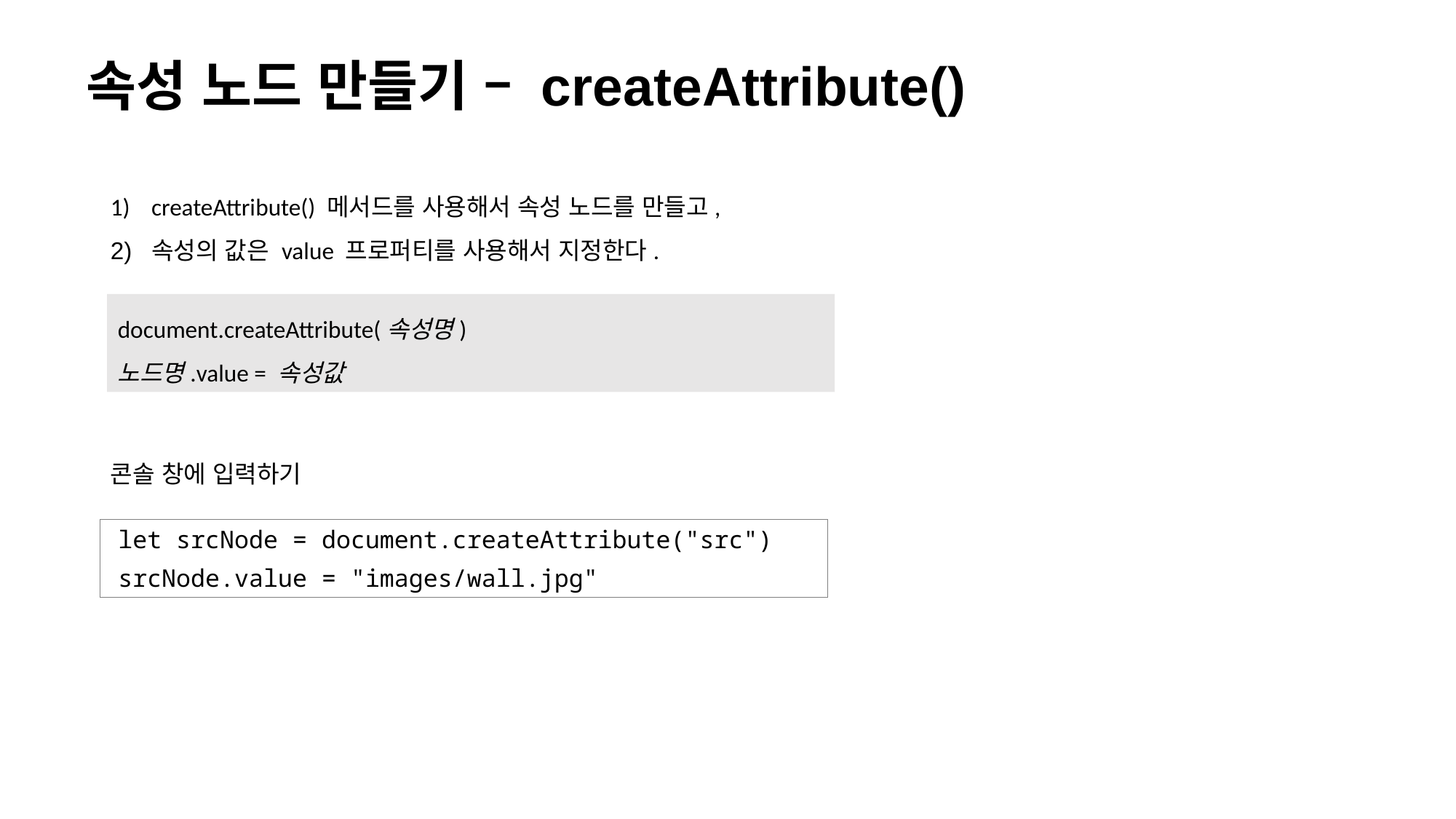

# 속성 노드 만들기 – createAttribute()
createAttribute() 메서드를 사용해서 속성 노드를 만들고,
속성의 값은 value 프로퍼티를 사용해서 지정한다.
document.createAttribute(속성명)
노드명.value = 속성값
콘솔 창에 입력하기
let srcNode = document.createAttribute("src")
srcNode.value = "images/wall.jpg"